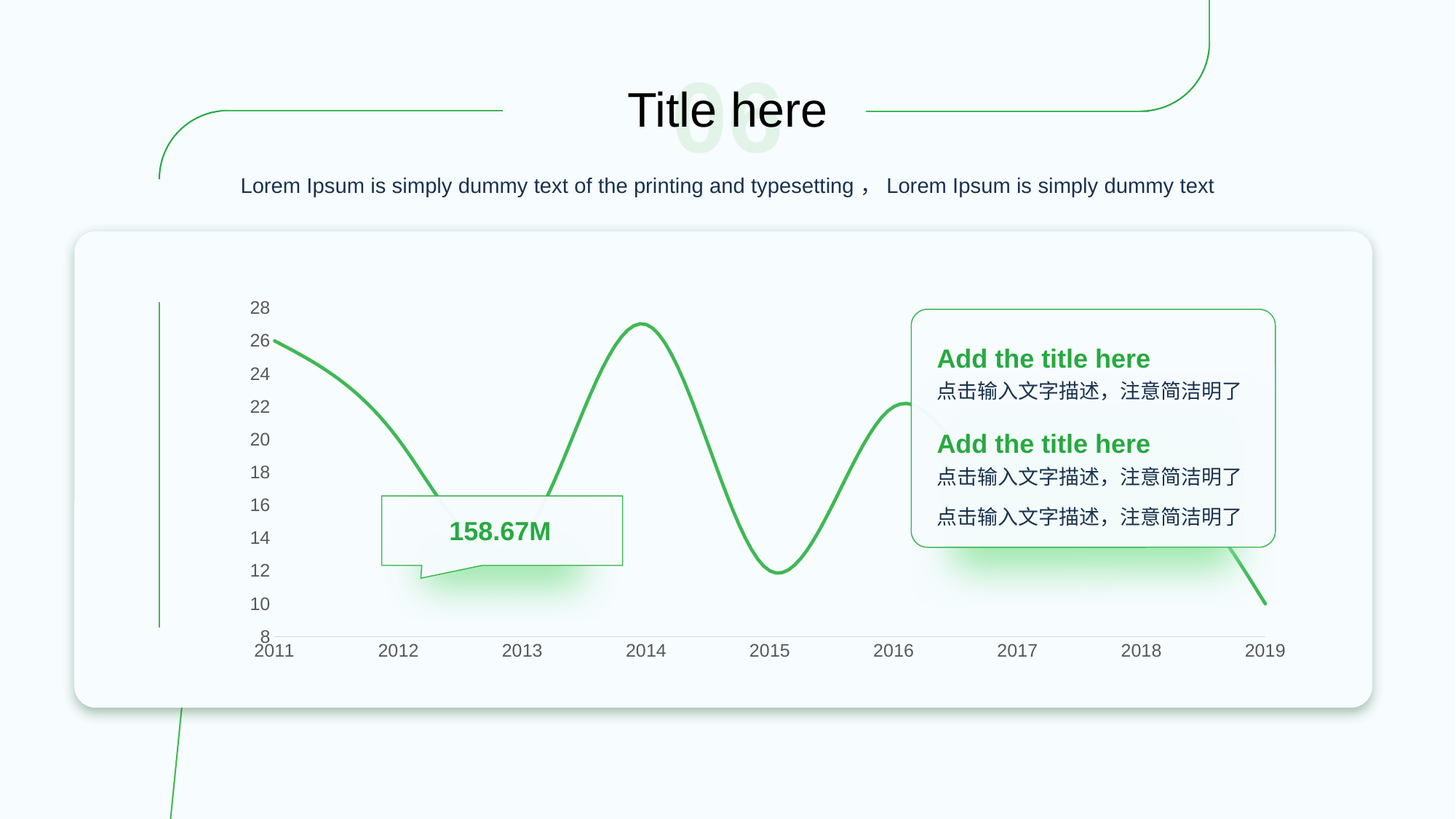

06
Title here

Lorem Ipsum is simply dummy text of the printing and typesetting，Lorem Ipsum is simply dummy text

### Chart

| Category | 系列 1 |
|---|---|
Add the title here
点击输入文字描述，注意简洁明了

Add the title here
点击输入文字描述，注意简洁明了
点击输入文字描述，注意简洁明了

158.67M